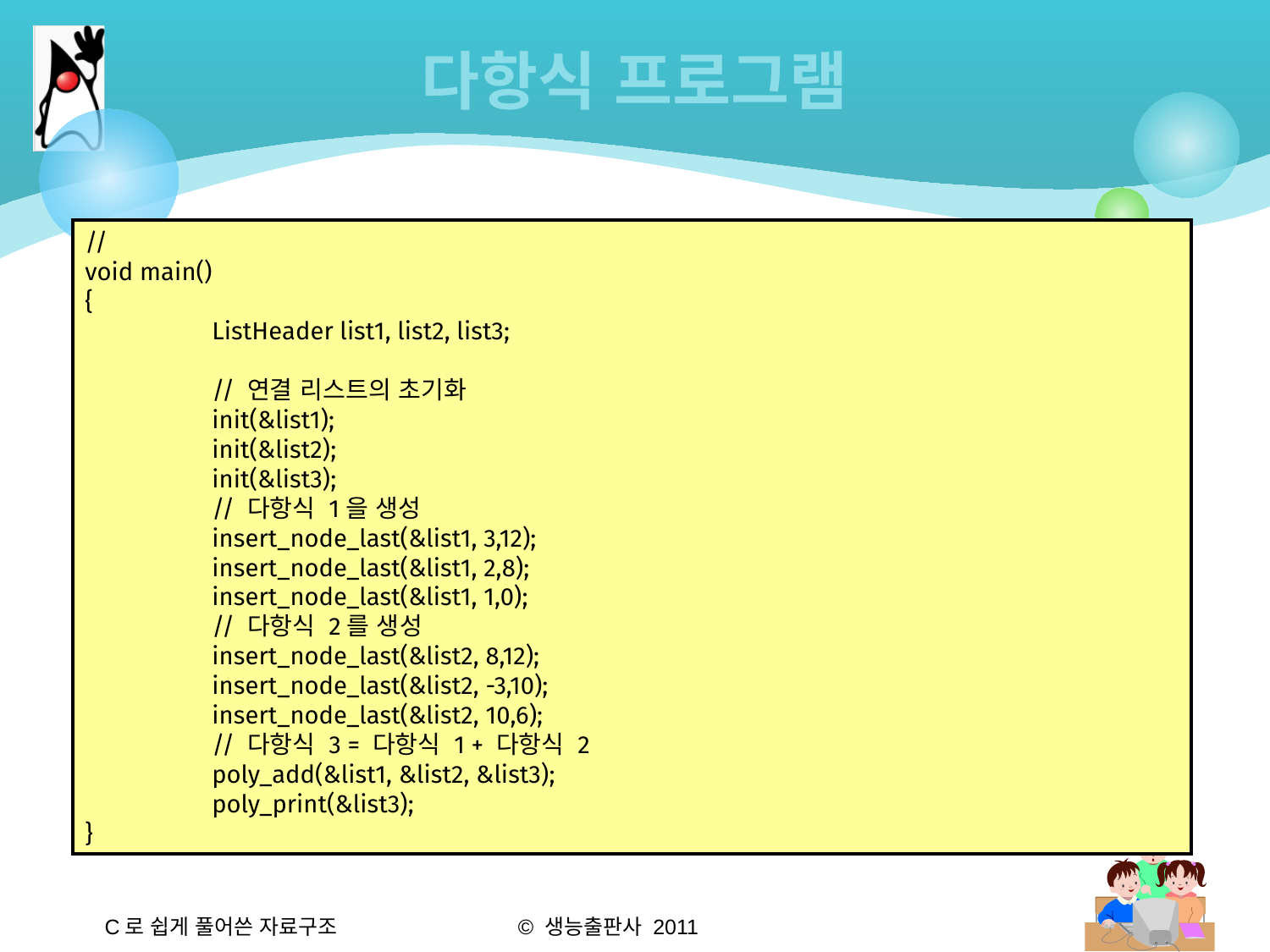

# 다항식 프로그램
//
void main()
{
	ListHeader list1, list2, list3;

	// 연결 리스트의 초기화
	init(&list1);
	init(&list2);
	init(&list3);
	// 다항식 1을 생성
	insert_node_last(&list1, 3,12);
	insert_node_last(&list1, 2,8);
	insert_node_last(&list1, 1,0);
	// 다항식 2를 생성
	insert_node_last(&list2, 8,12);
	insert_node_last(&list2, -3,10);
	insert_node_last(&list2, 10,6);
	// 다항식 3 = 다항식 1 + 다항식 2
	poly_add(&list1, &list2, &list3);
	poly_print(&list3);
}